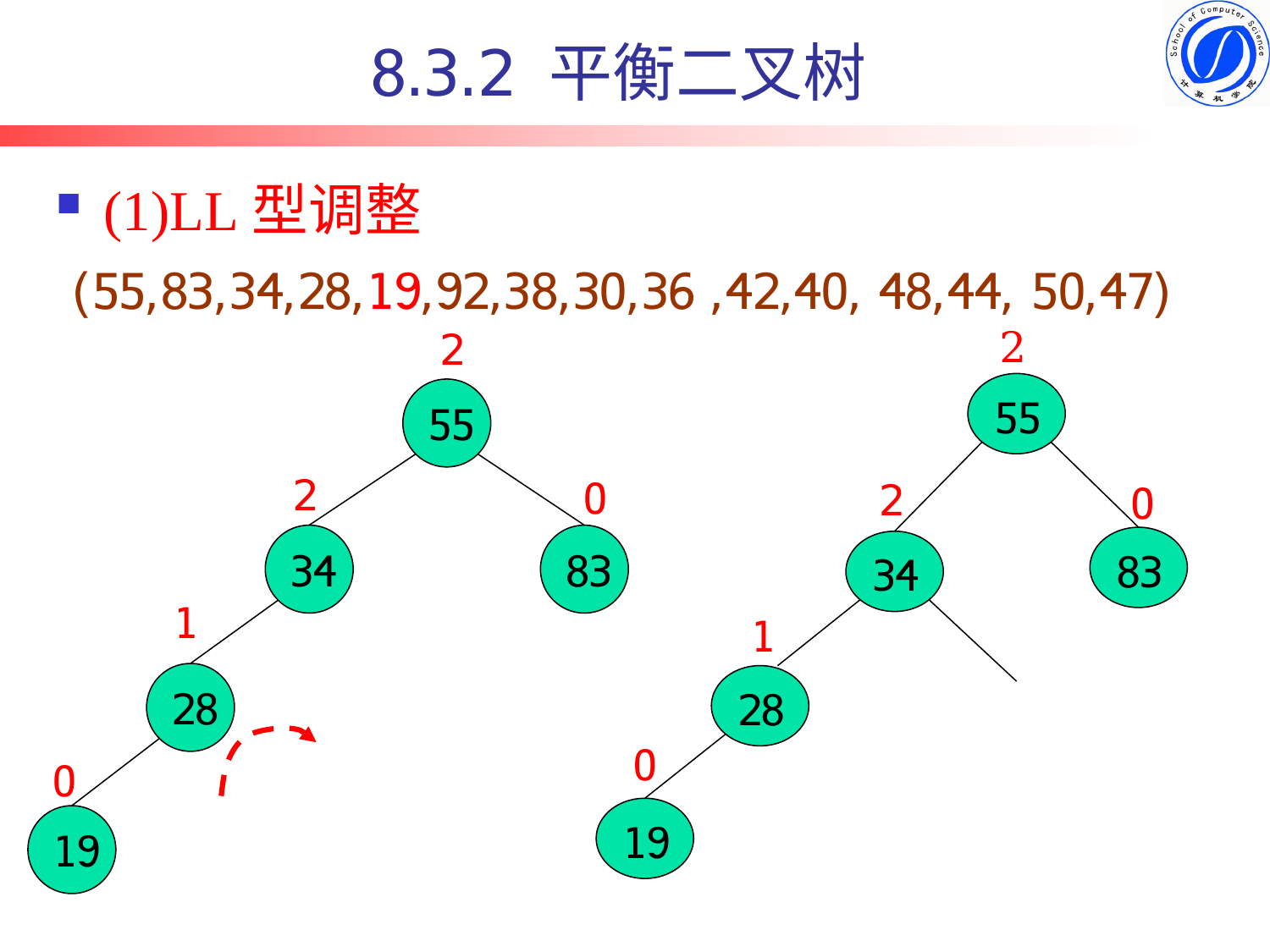

8.3.2 平衡二叉树
(1)LL型调整
(55,83,34,28,19,92,38,30,36 ,42,40, 48,44, 50,47)
2
2
0
1
0
2
55
83
55
2
0
34
83
34
1
28
28
19

0
19